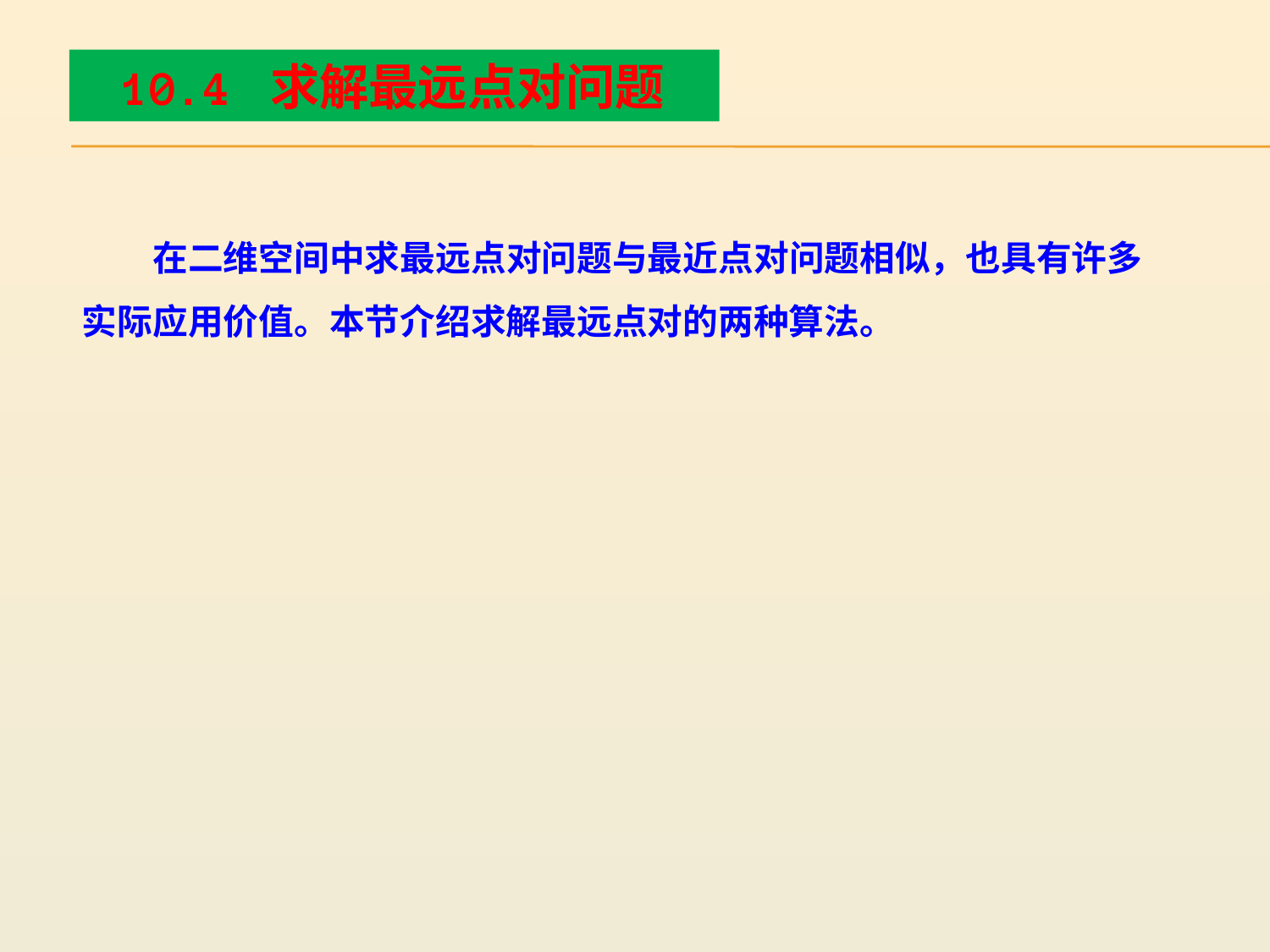

10.4 求解最远点对问题
　　在二维空间中求最远点对问题与最近点对问题相似，也具有许多实际应用价值。本节介绍求解最远点对的两种算法。